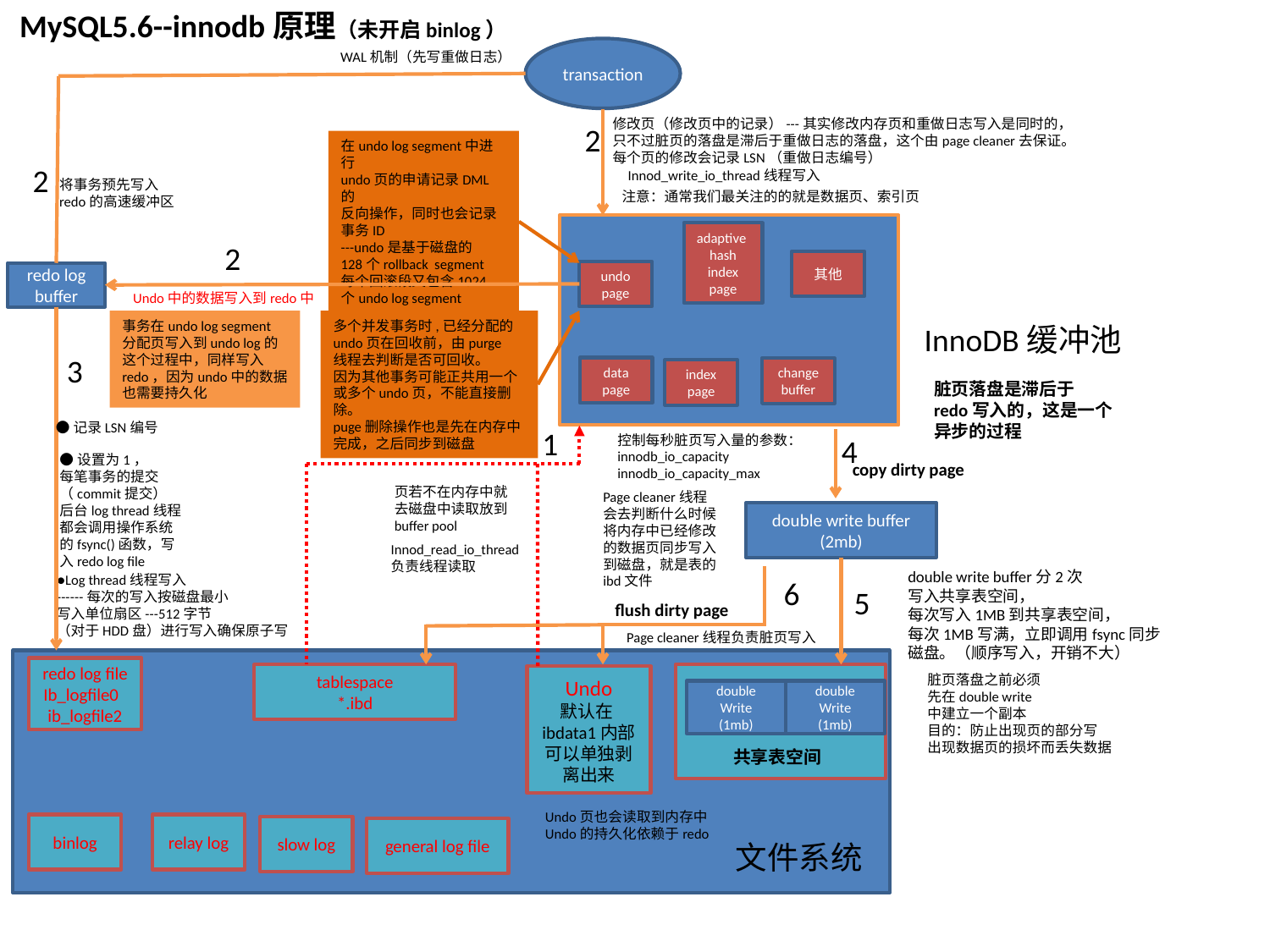

MySQL5.6--innodb原理（未开启binlog）
transaction
WAL机制（先写重做日志）
修改页（修改页中的记录）---其实修改内存页和重做日志写入是同时的，
只不过脏页的落盘是滞后于重做日志的落盘，这个由page cleaner去保证。
每个页的修改会记录LSN（重做日志编号）
2
在undo log segment中进行
undo页的申请记录DML的
反向操作，同时也会记录
事务ID
---undo是基于磁盘的
128个rollback  segment
每个回滚段又包含1024
个undo log segment
2
Innod_write_io_thread线程写入
将事务预先写入
redo的高速缓冲区
注意：通常我们最关注的的就是数据页、索引页

adaptive
hash
index page
2
其他
undo page
redo log buffer
Undo中的数据写入到redo中
事务在undo log segment
分配页写入到undo log的
这个过程中，同样写入
redo，因为undo中的数据
也需要持久化
多个并发事务时,已经分配的
undo页在回收前，由purge
线程去判断是否可回收。
因为其他事务可能正共用一个
或多个undo页，不能直接删除。
puge删除操作也是先在内存中
完成，之后同步到磁盘
InnoDB缓冲池
3
data page
change
buffer
index page
脏页落盘是滞后于
redo写入的，这是一个
异步的过程
●记录LSN编号
1
控制每秒脏页写入量的参数：
innodb_io_capacity
innodb_io_capacity_max
4
●设置为1，
每笔事务的提交
（commit提交）
后台log thread线程
都会调用操作系统
的fsync()函数，写
入redo log file
copy dirty page
页若不在内存中就
去磁盘中读取放到
buffer pool
Page cleaner线程
会去判断什么时候
将内存中已经修改
的数据页同步写入
到磁盘，就是表的
ibd文件
double write buffer
(2mb)
Innod_read_io_thread
负责线程读取
double write buffer分2次
写入共享表空间，
每次写入1MB到共享表空间，
每次1MB写满，立即调用fsync同步
磁盘。（顺序写入，开销不大）

●Log thread线程写入
------每次的写入按磁盘最小
写入单位扇区---512字节
（对于HDD盘）进行写入确保原子写
6
5
flush dirty page
Page cleaner线程负责脏页写入

redo log file
Ib_logfile0
ib_logfile2
脏页落盘之前必须
先在double write
中建立一个副本
目的：防止出现页的部分写
出现数据页的损坏而丢失数据

tablespace
*.ibd
Undo
默认在ibdata1内部可以单独剥离出来
double
Write
(1mb)
double
Write
(1mb)
共享表空间
Undo页也会读取到内存中
Undo的持久化依赖于redo
binlog
relay log
slow log
general log file
文件系统